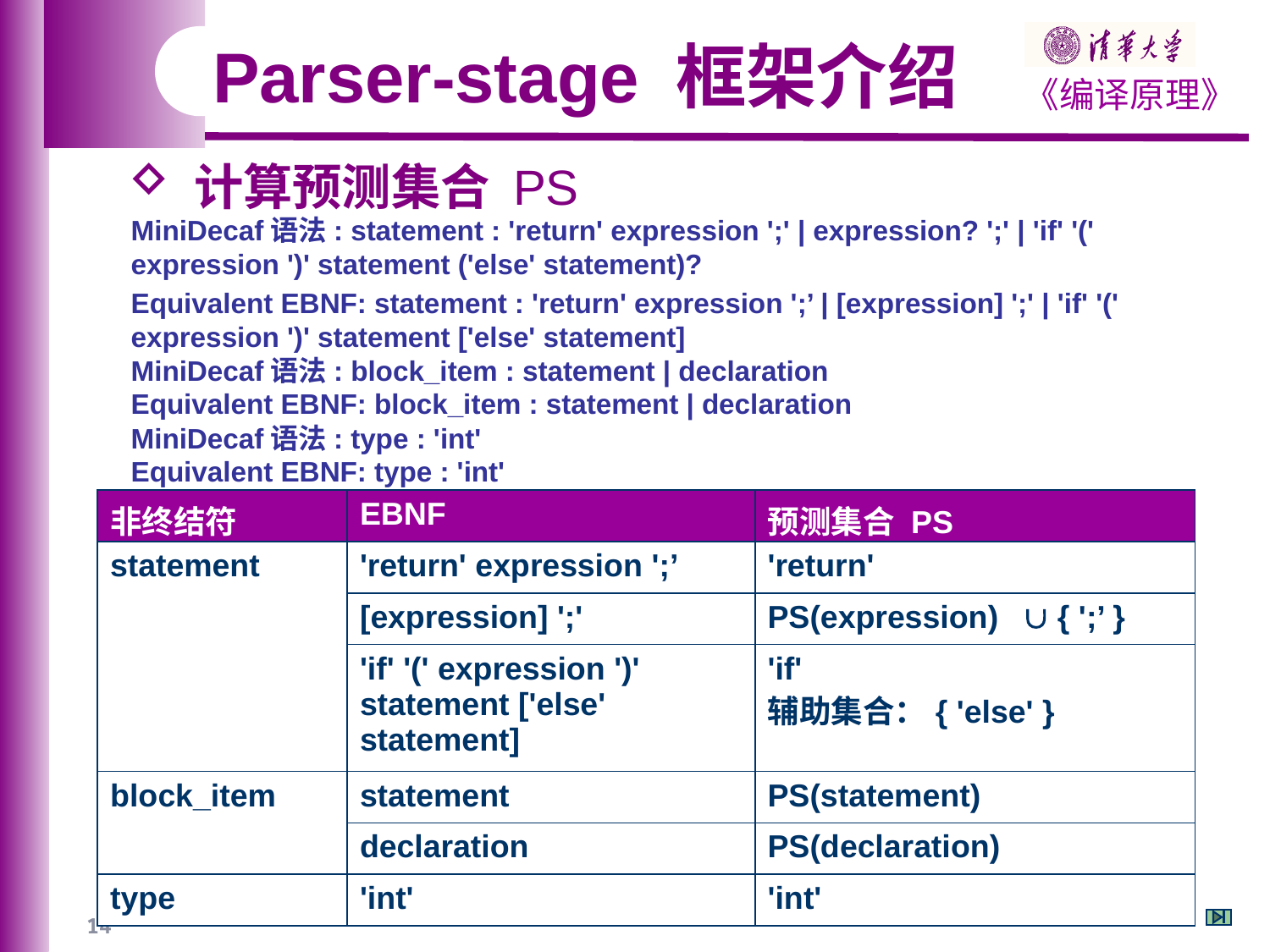

Parser-stage 框架介绍
 计算预测集合 PS

MiniDecaf语法: statement : 'return' expression ';' | expression? ';' | 'if' '(' expression ')' statement ('else' statement)?
Equivalent EBNF: statement : 'return' expression ';’ | [expression] ';' | 'if' '(' expression ')' statement ['else' statement]
MiniDecaf语法: block_item : statement | declaration
Equivalent EBNF: block_item : statement | declaration
MiniDecaf语法: type : 'int'
Equivalent EBNF: type : 'int'
| 非终结符 | EBNF | 预测集合 PS |
| --- | --- | --- |
| statement | 'return' expression ';’ | 'return' |
|  | [expression] ';' | PS(expression) ∪ { ';’ } |
|  | 'if' '(' expression ')' statement ['else' statement] | 'if' 辅助集合：{ 'else' } |
| block\_item | statement | PS(statement) |
|  | declaration | PS(declaration) |
| type | 'int' | 'int' |
14